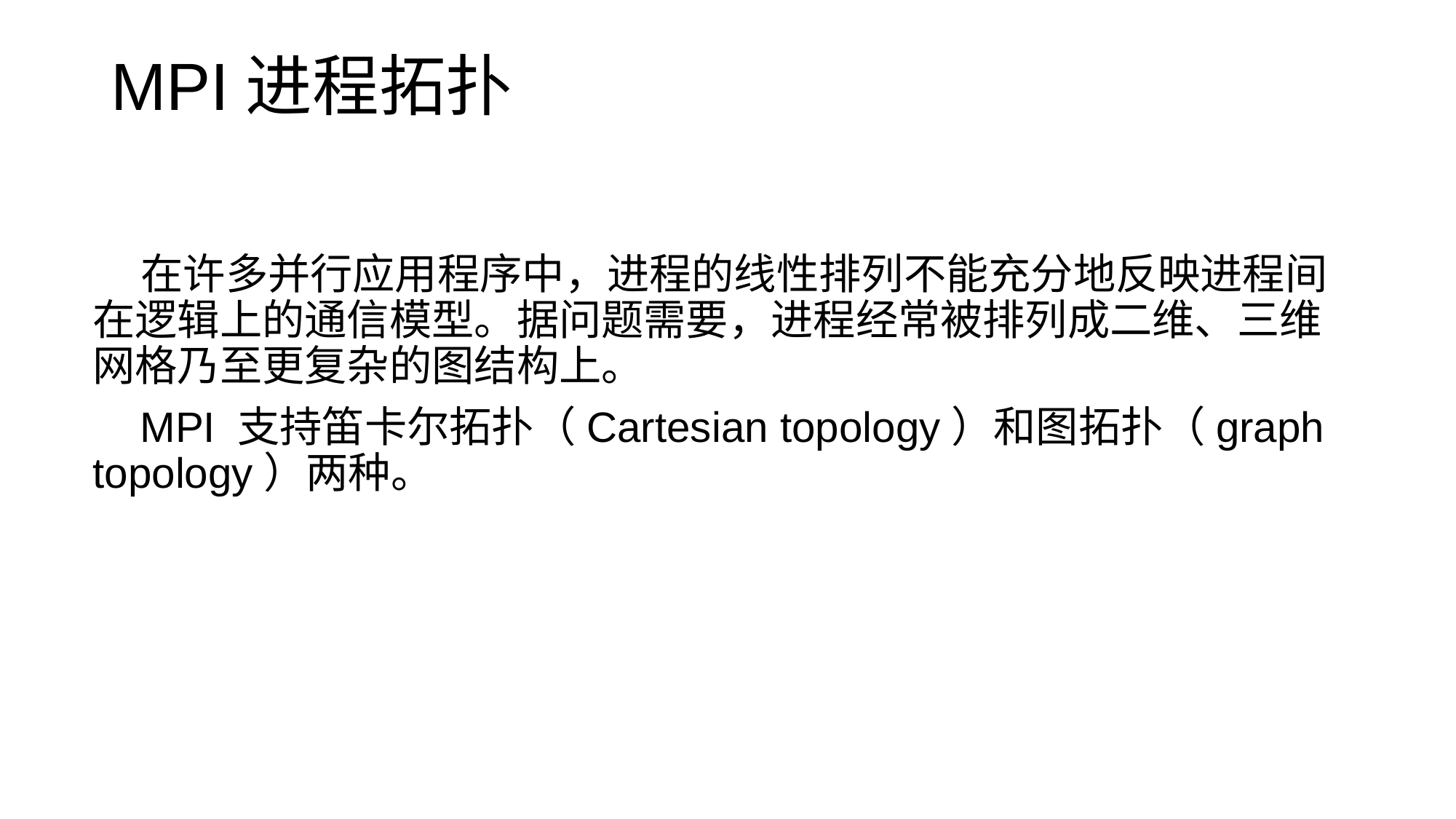

# MPI进程拓扑

    在许多并行应用程序中，进程的线性排列不能充分地反映进程间在逻辑上的通信模型。据问题需要，进程经常被排列成二维、三维网格乃至更复杂的图结构上。
    MPI 支持笛卡尔拓扑（Cartesian topology）和图拓扑（graph topology）两种。